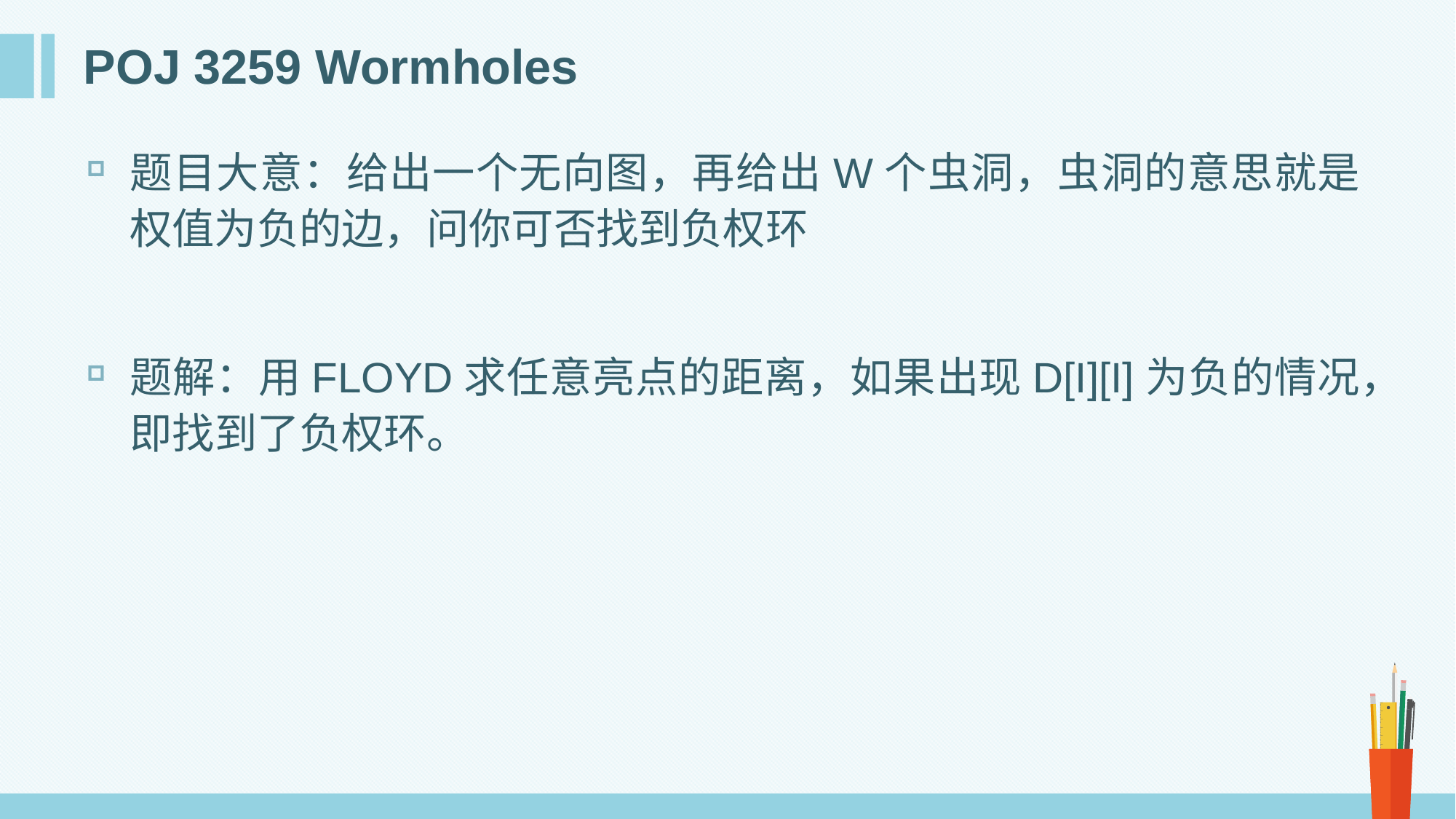

# POJ 3259 Wormholes
题目大意：给出一个无向图，再给出W个虫洞，虫洞的意思就是权值为负的边，问你可否找到负权环

题解：用FLOYD求任意亮点的距离，如果出现D[I][I]为负的情况，即找到了负权环。